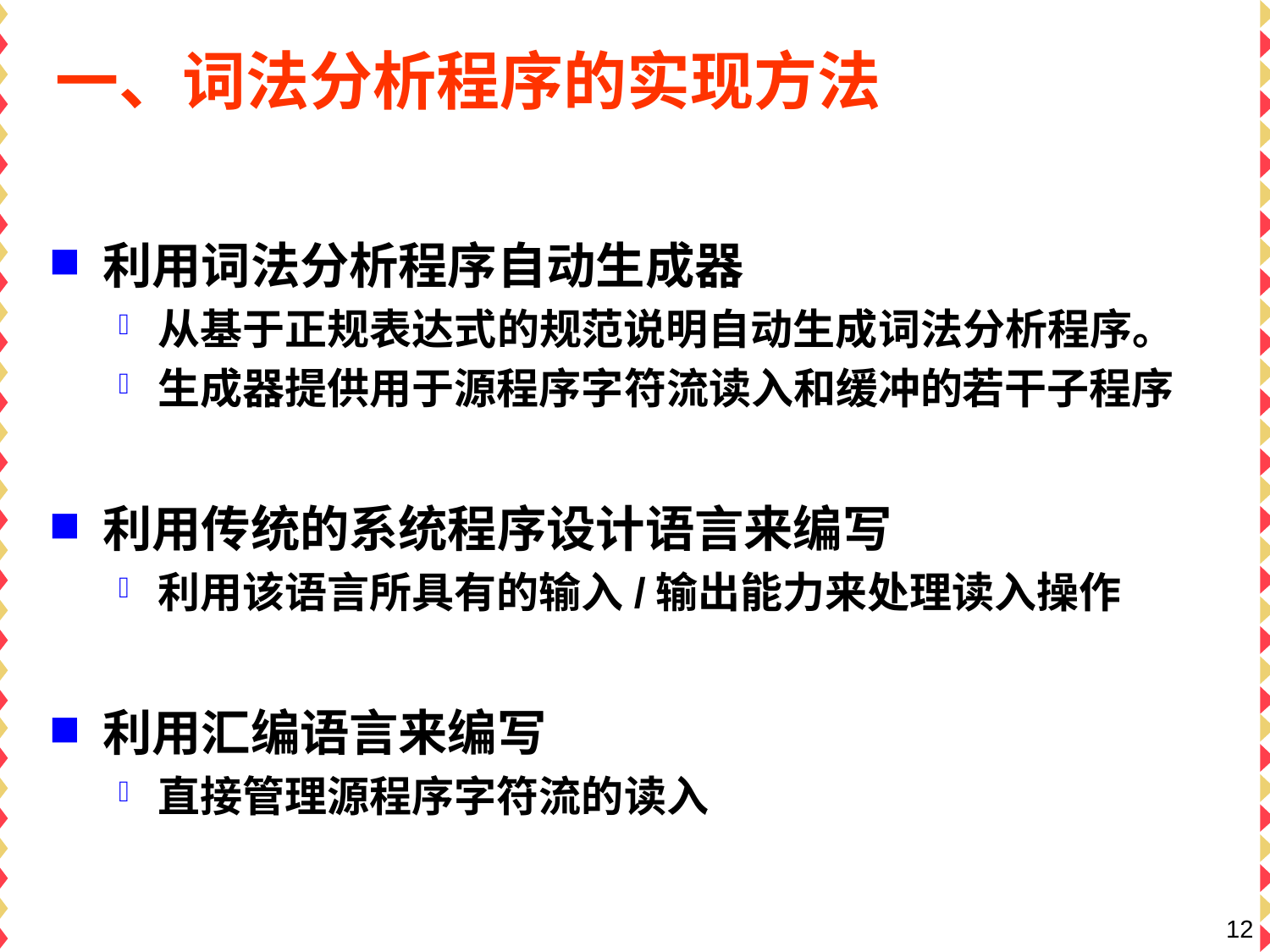

# 一、词法分析程序的实现方法
利用词法分析程序自动生成器
从基于正规表达式的规范说明自动生成词法分析程序。
生成器提供用于源程序字符流读入和缓冲的若干子程序

利用传统的系统程序设计语言来编写
利用该语言所具有的输入/输出能力来处理读入操作

利用汇编语言来编写
直接管理源程序字符流的读入
12